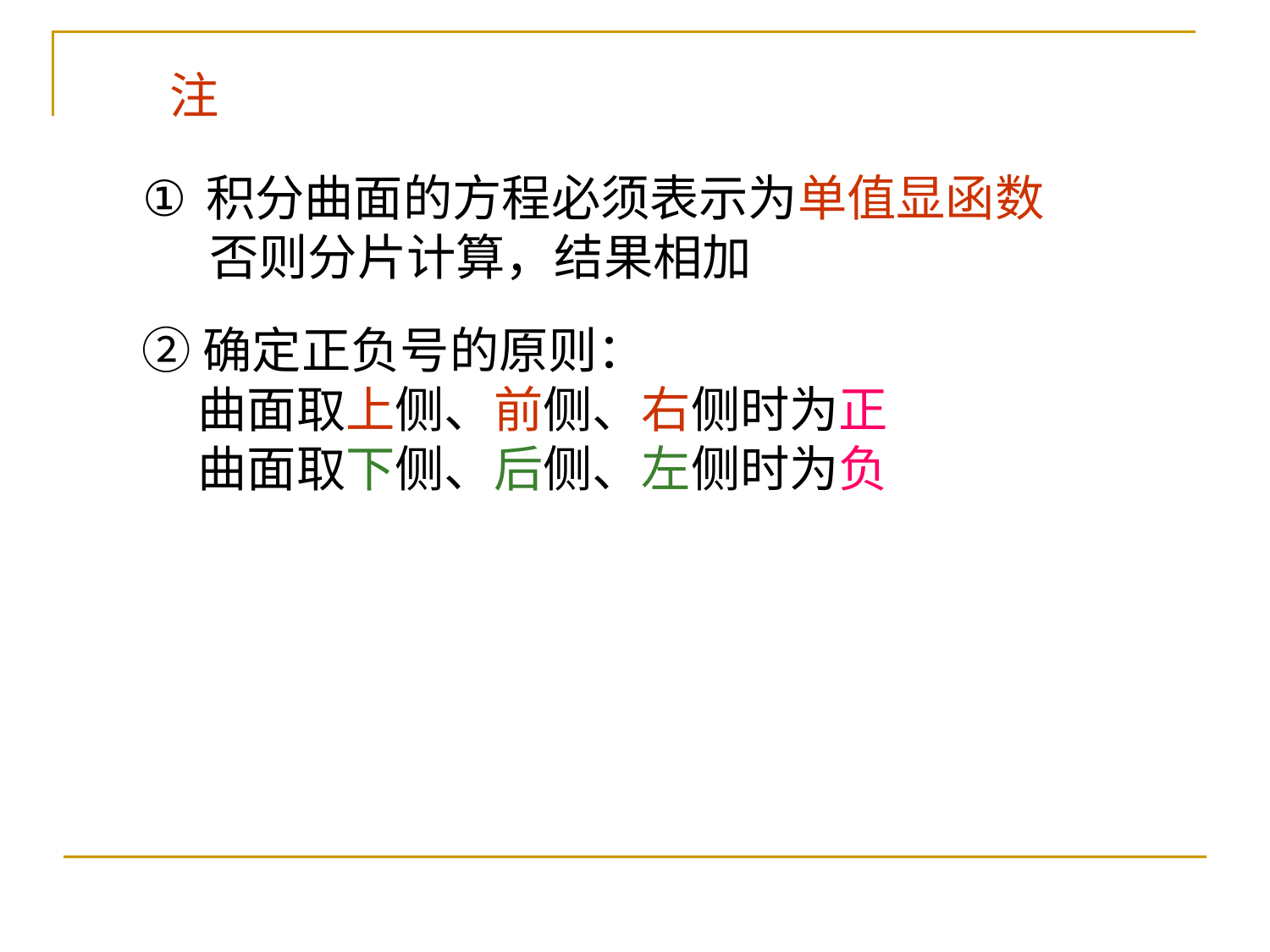

注
积分曲面的方程必须表示为单值显函数
     否则分片计算，结果相加
②确定正负号的原则：
    曲面取上侧、前侧、右侧时为正
    曲面取下侧、后侧、左侧时为负